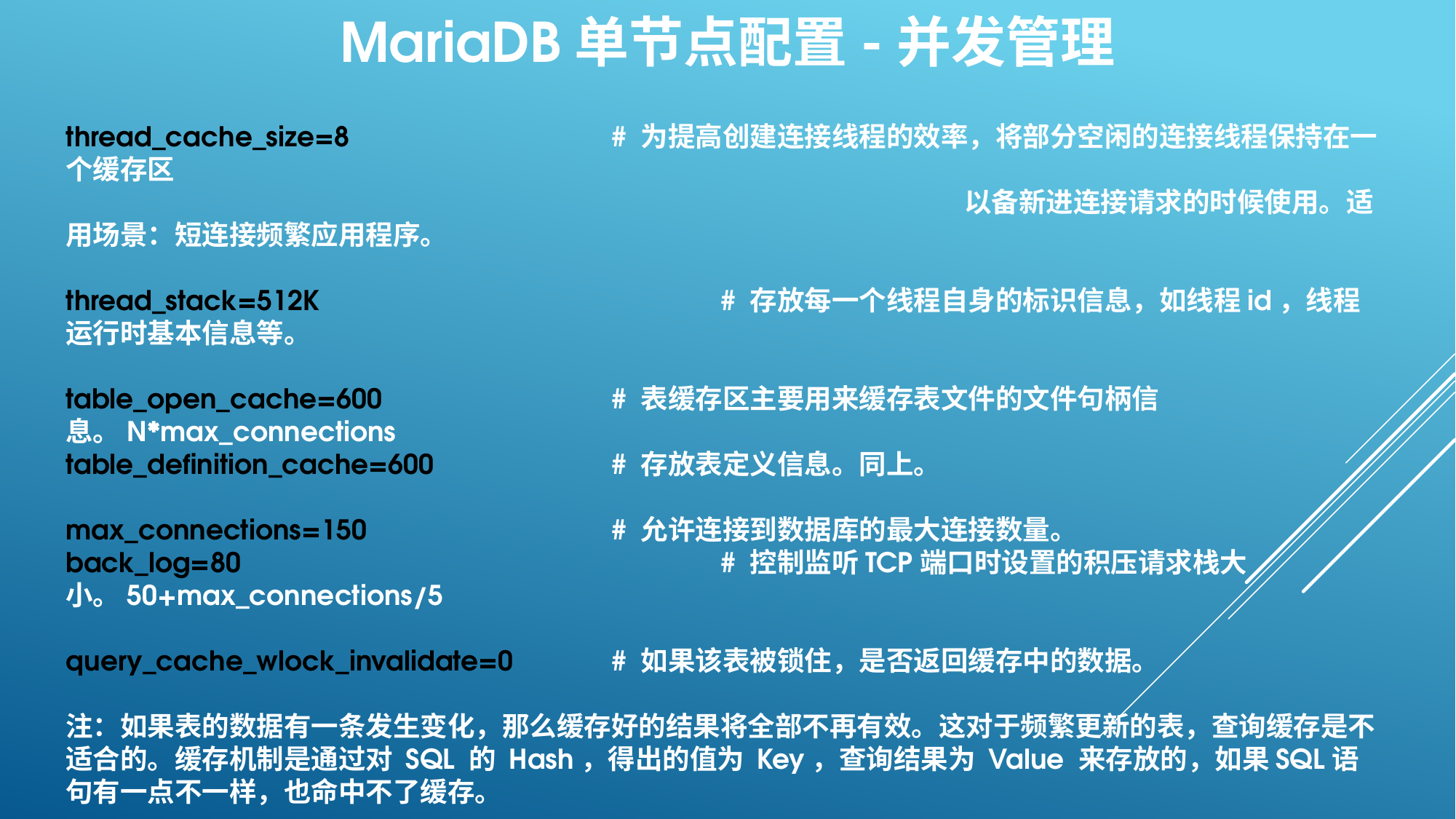

MariaDB单节点配置-并发管理
thread_cache_size=8			# 为提高创建连接线程的效率，将部分空闲的连接线程保持在一个缓存区
								   以备新进连接请求的时候使用。适用场景：短连接频繁应用程序。

thread_stack=512K 				# 存放每一个线程自身的标识信息，如线程id，线程运行时基本信息等。

table_open_cache=600			# 表缓存区主要用来缓存表文件的文件句柄信息。N*max_connections
table_definition_cache=600		# 存放表定义信息。同上。

max_connections=150			# 允许连接到数据库的最大连接数量。
back_log=80					# 控制监听TCP端口时设置的积压请求栈大小。50+max_connections/5

query_cache_wlock_invalidate=0	# 如果该表被锁住，是否返回缓存中的数据。

注：如果表的数据有一条发生变化，那么缓存好的结果将全部不再有效。这对于频繁更新的表，查询缓存是不适合的。缓存机制是通过对 SQL 的 Hash，得出的值为 Key，查询结果为 Value 来存放的，如果SQL语句有一点不一样，也命中不了缓存。